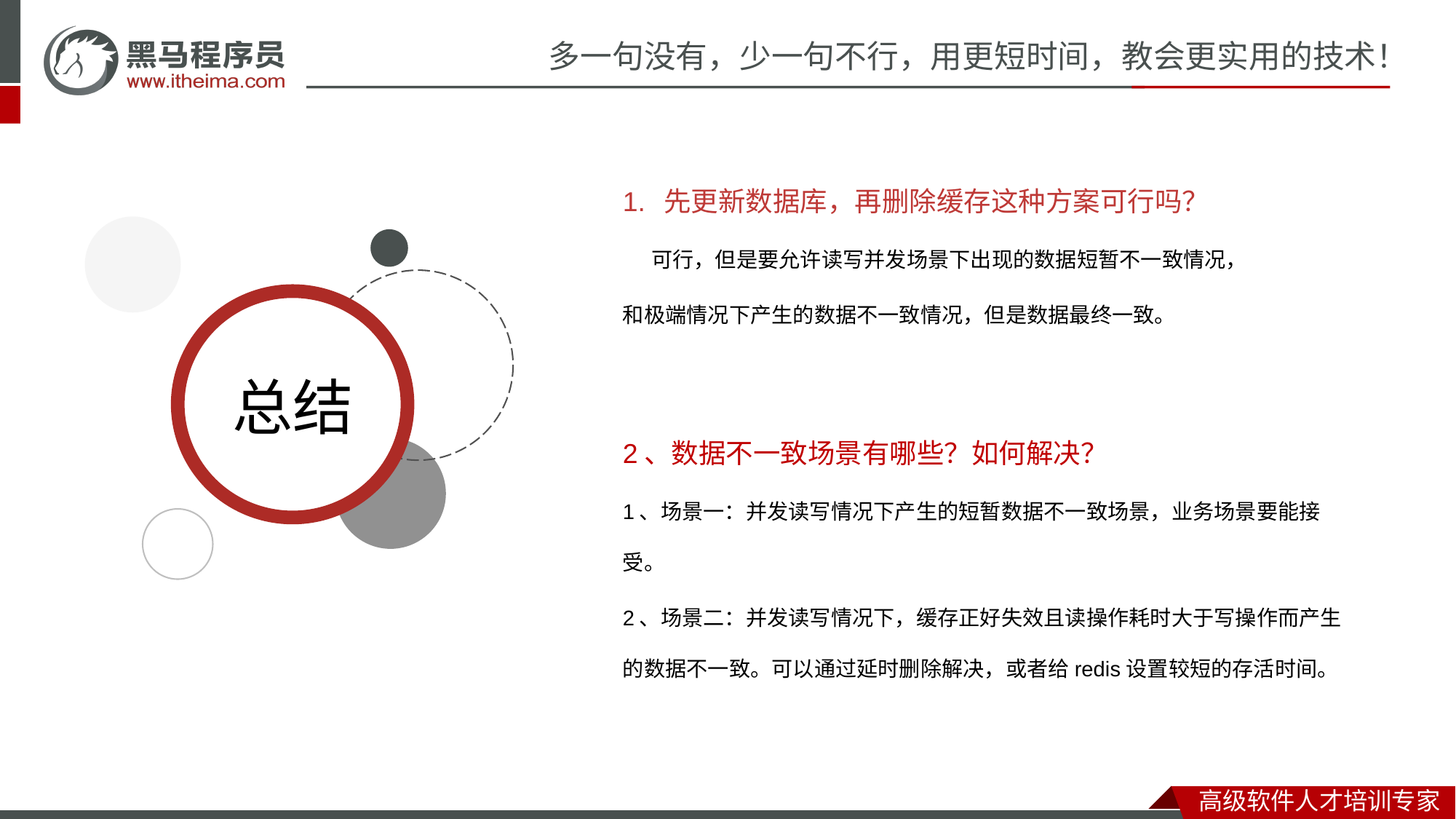

先更新数据库，再删除缓存这种方案可行吗？
     可行，但是要允许读写并发场景下出现的数据短暂不一致情况，
和极端情况下产生的数据不一致情况，但是数据最终一致。

2、数据不一致场景有哪些？如何解决？
1、场景一：并发读写情况下产生的短暂数据不一致场景，业务场景要能接受。
2、场景二：并发读写情况下，缓存正好失效且读操作耗时大于写操作而产生的数据不一致。可以通过延时删除解决，或者给redis设置较短的存活时间。